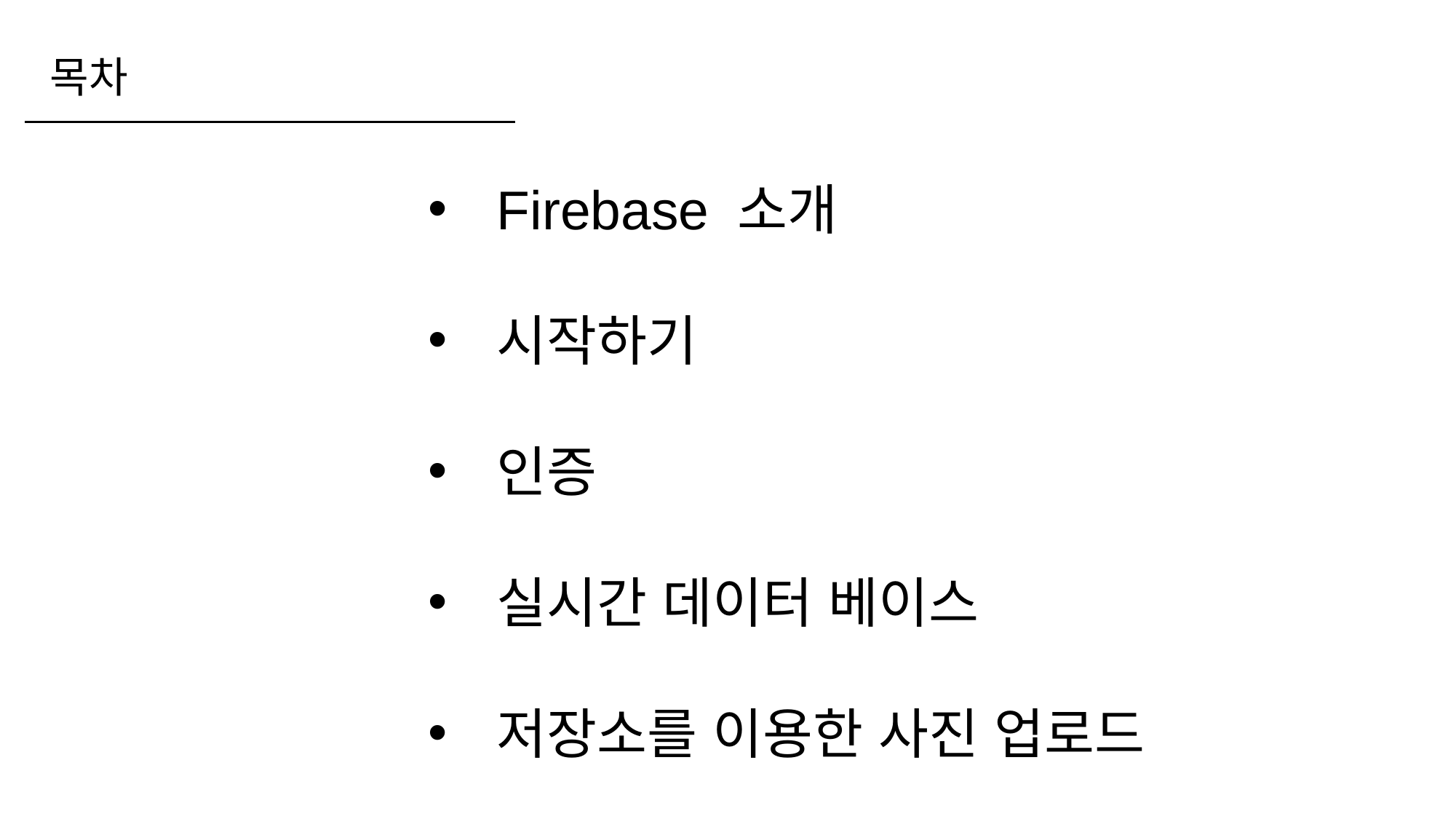

목차
Firebase 소개

시작하기

인증

실시간 데이터 베이스

저장소를 이용한 사진 업로드